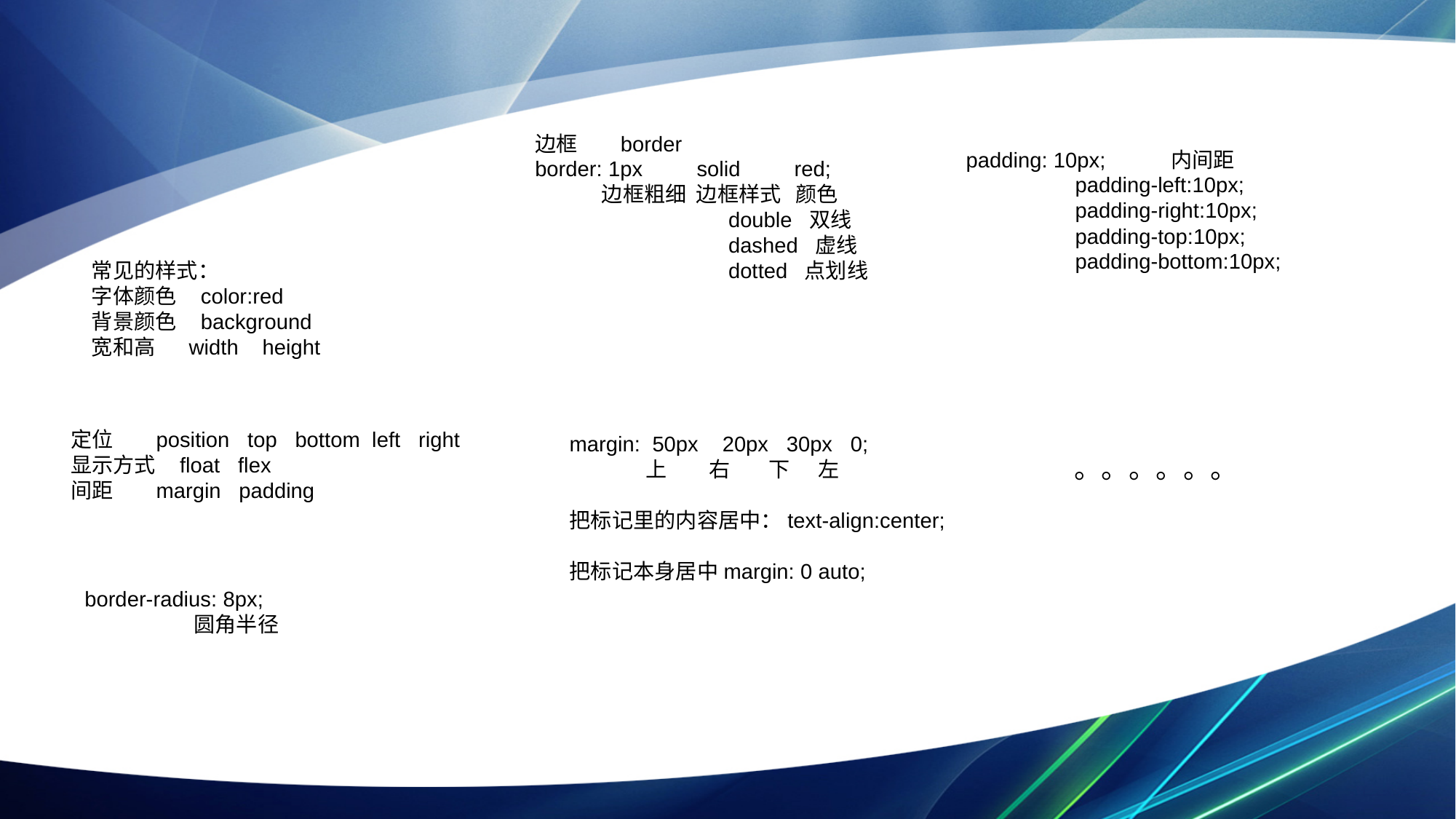

边框        border
border: 1px         solid         red;
             边框粗细  边框样式   颜色
	              double  双线
	              dashed  虚线
	              dotted  点划线
padding: 10px;          内间距
	padding-left:10px;
	padding-right:10px;
	padding-top:10px;
	padding-bottom:10px;
常见的样式：
字体颜色    color:red
背景颜色    background
宽和高      width    height
定位        position   top   bottom  left   right
显示方式    float   flex
间距        margin   padding
margin:  50px    20px   30px   0;
               上         右        下      左

把标记里的内容居中：text-align:center;

把标记本身居中margin: 0 auto;
。。。。。。
border-radius: 8px;
	圆角半径